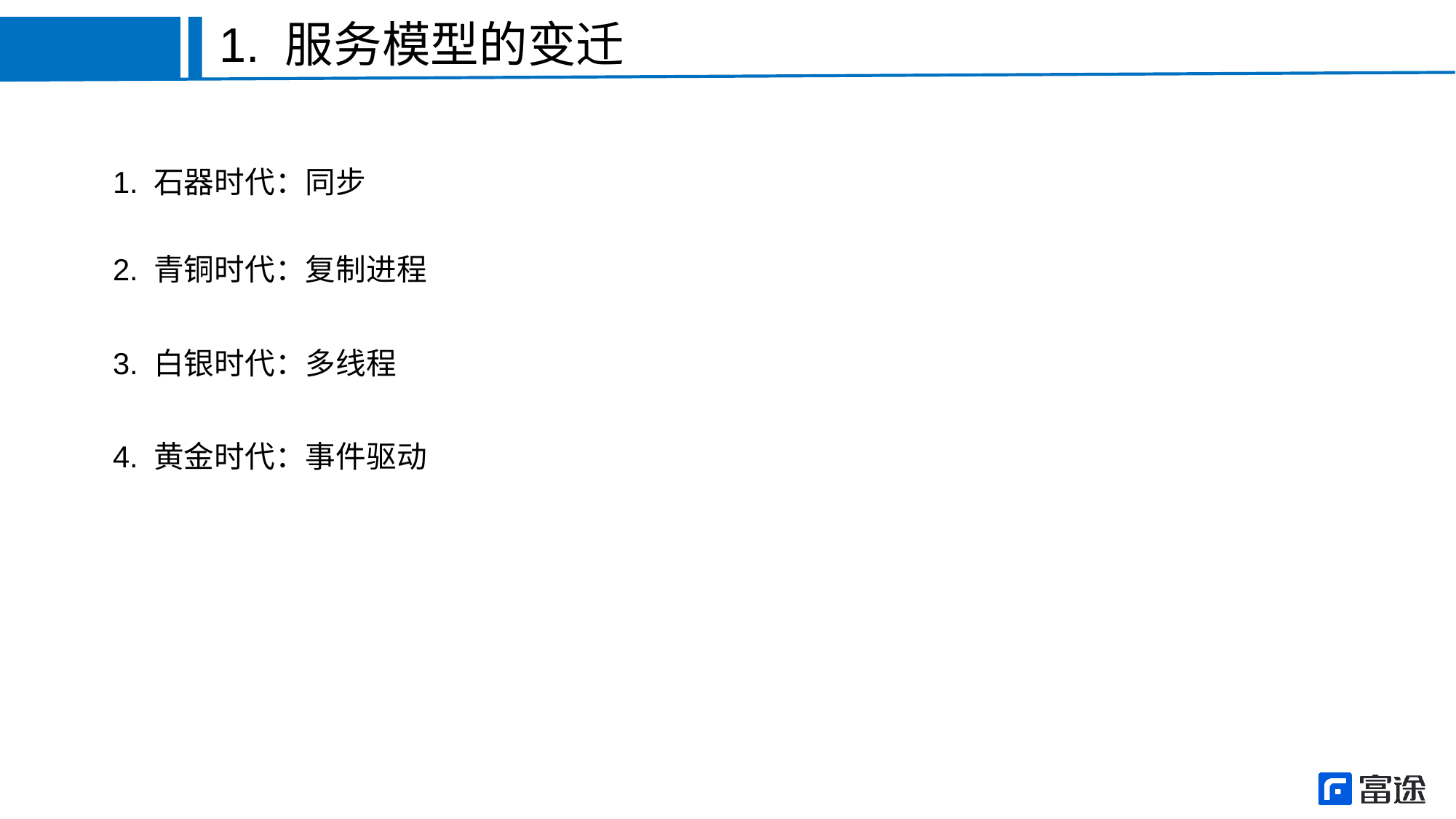

1. 服务模型的变迁
1. 石器时代：同步
2. 青铜时代：复制进程
3. 白银时代：多线程
4. 黄金时代：事件驱动